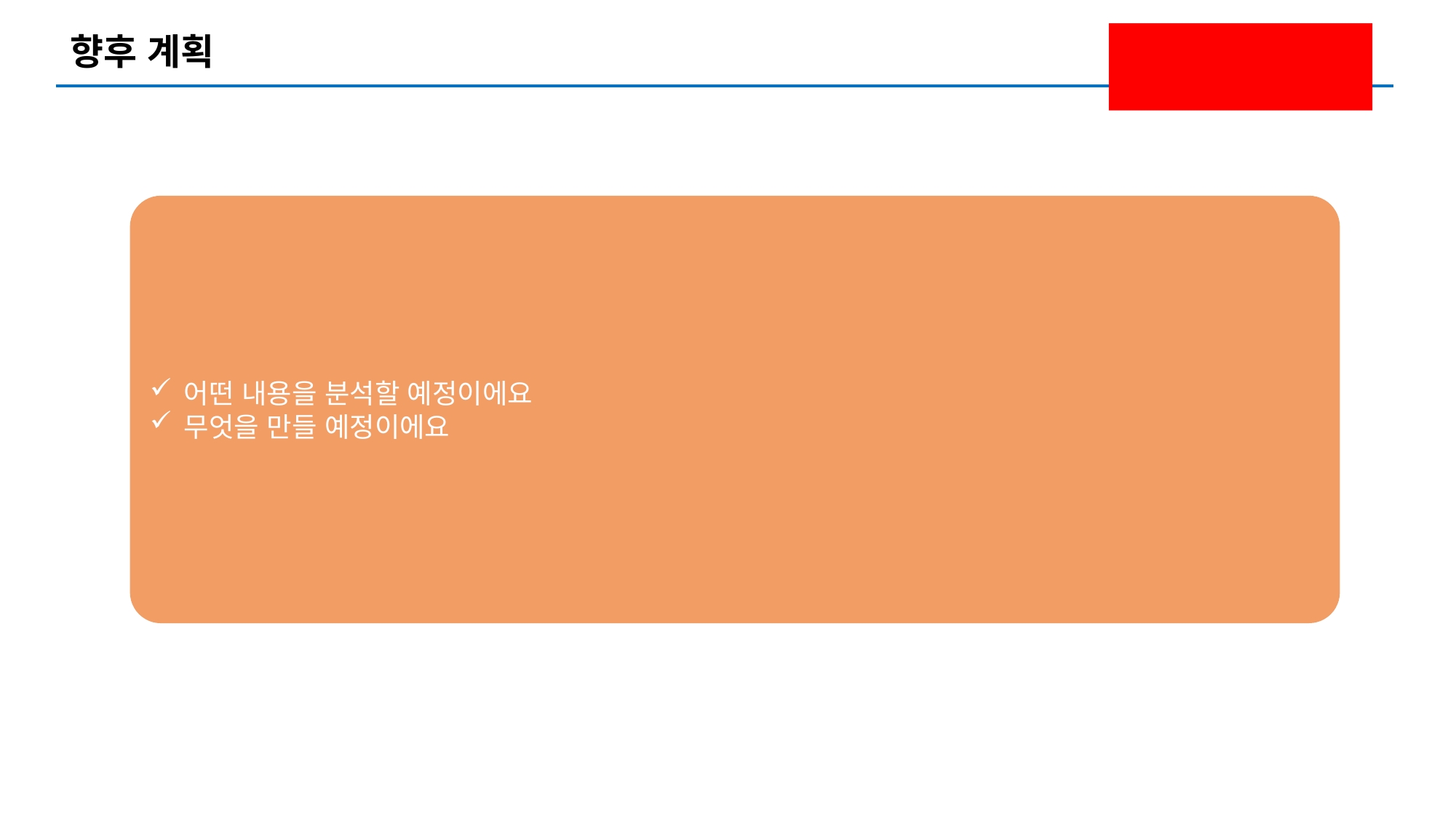

향후 계획

어떤 내용을 분석할 예정이에요
무엇을 만들 예정이에요